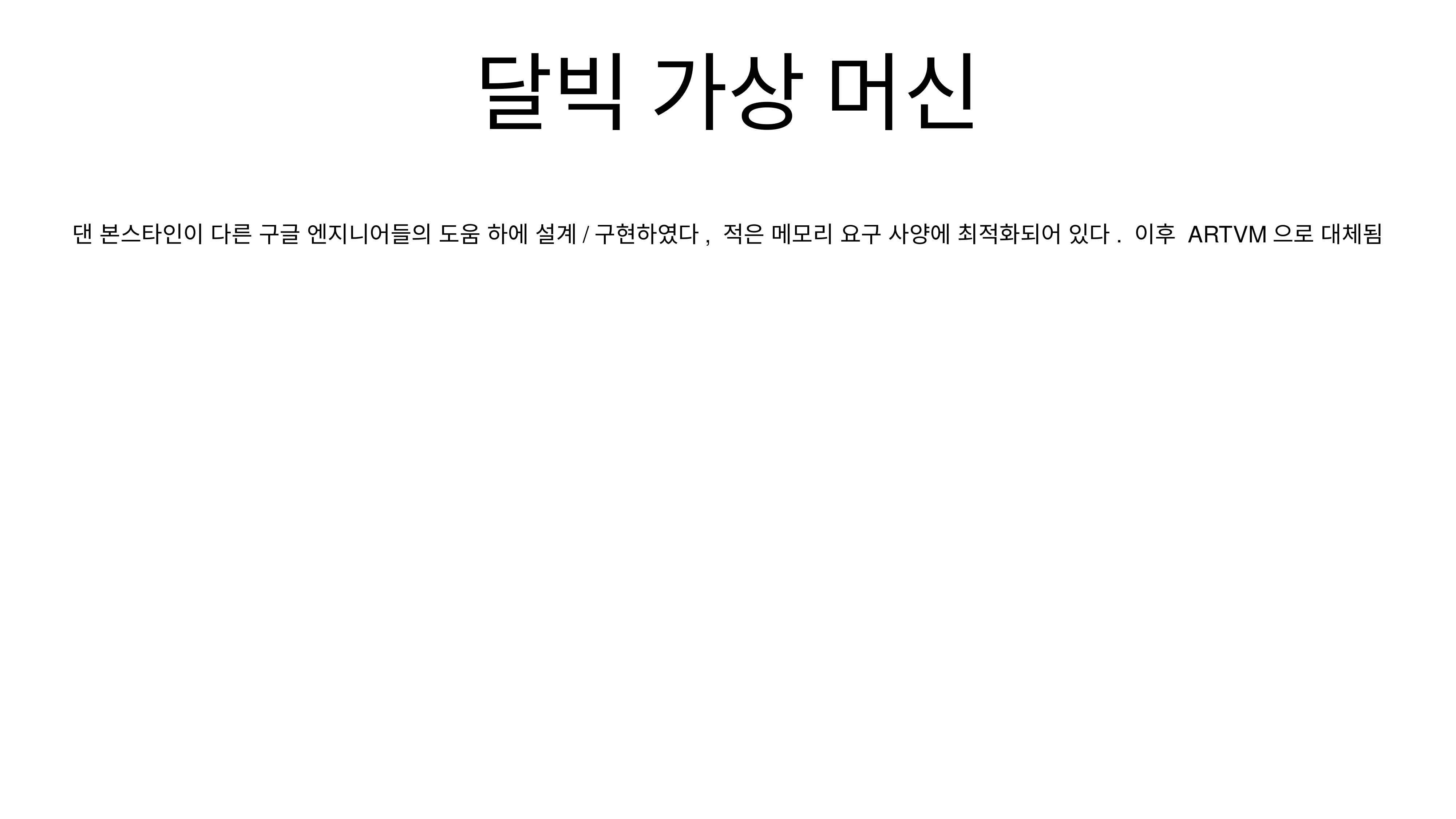

# 달빅 가상 머신
댄 본스타인이 다른 구글 엔지니어들의 도움 하에 설계/구현하였다, 적은 메모리 요구 사양에 최적화되어 있다. 이후 ARTVM으로 대체됨